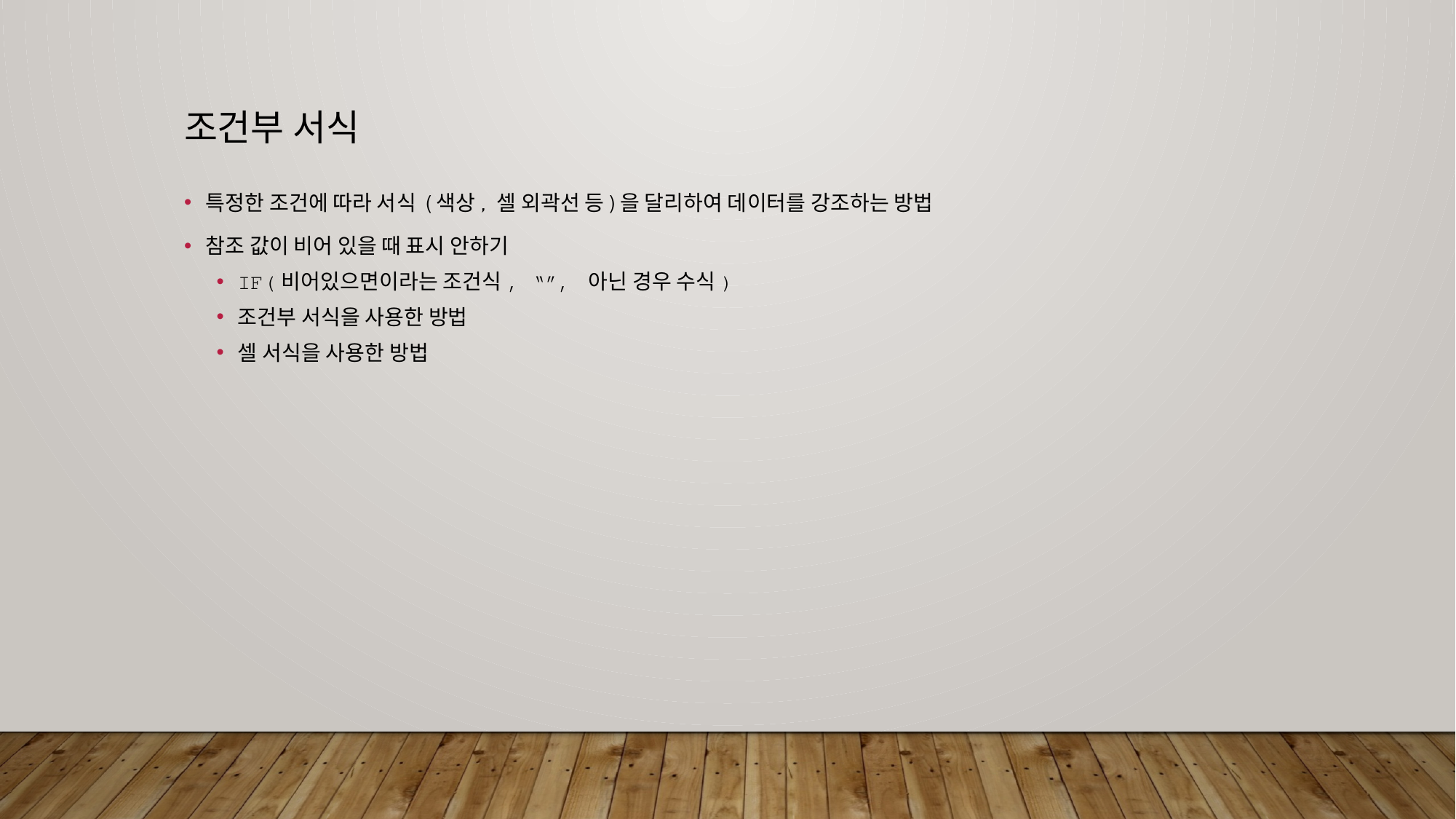

# 조건부 서식
특정한 조건에 따라 서식 (색상, 셀 외곽선 등)을 달리하여 데이터를 강조하는 방법
참조 값이 비어 있을 때 표시 안하기
IF(비어있으면이라는 조건식, “”, 아닌 경우 수식)
조건부 서식을 사용한 방법
셀 서식을 사용한 방법